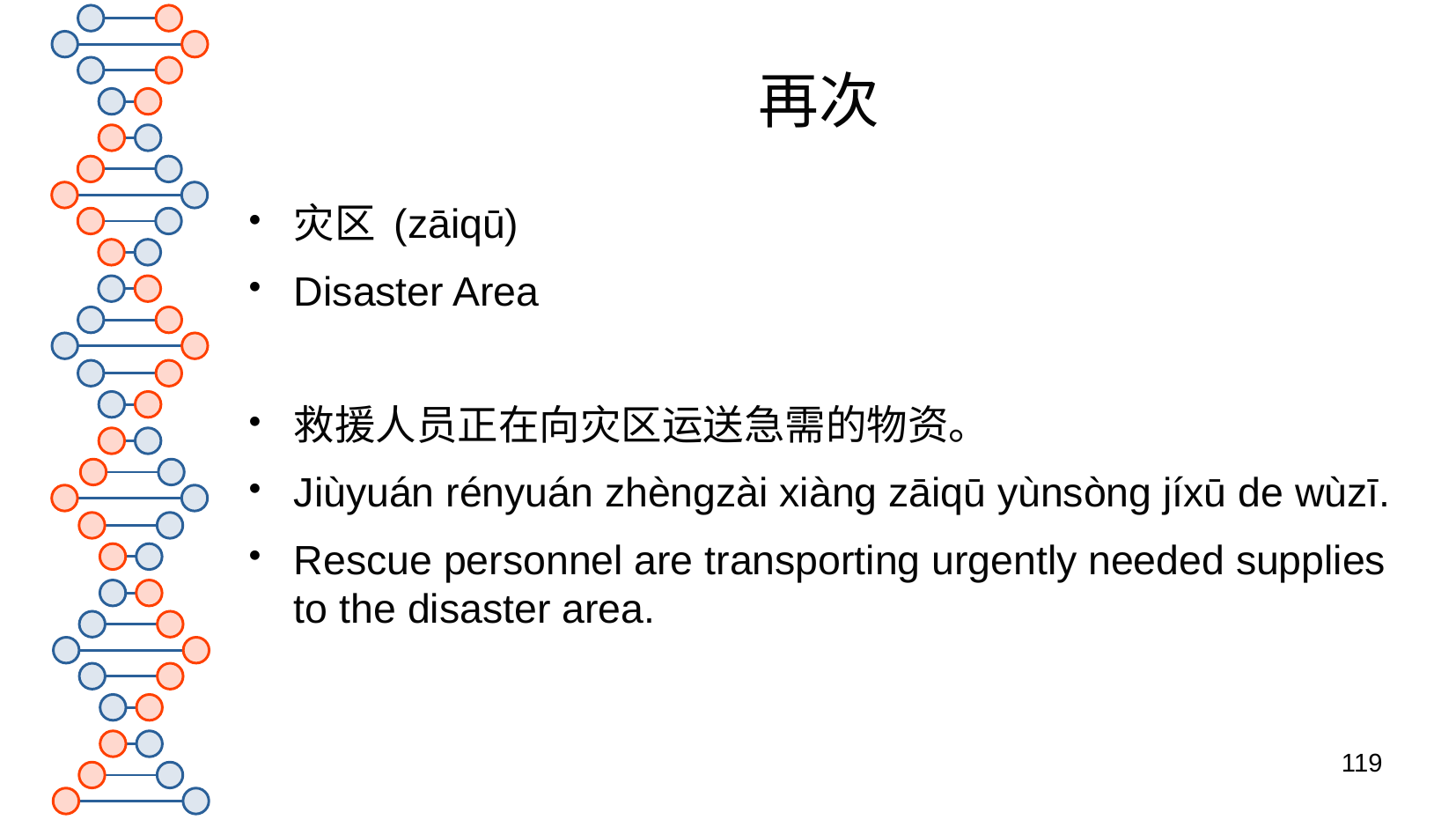

# 再次
灾区 (zāiqū)
Disaster Area

救援人员正在向灾区运送急需的物资。
Jiùyuán rényuán zhèngzài xiàng zāiqū yùnsòng jíxū de wùzī.
Rescue personnel are transporting urgently needed supplies to the disaster area.
119